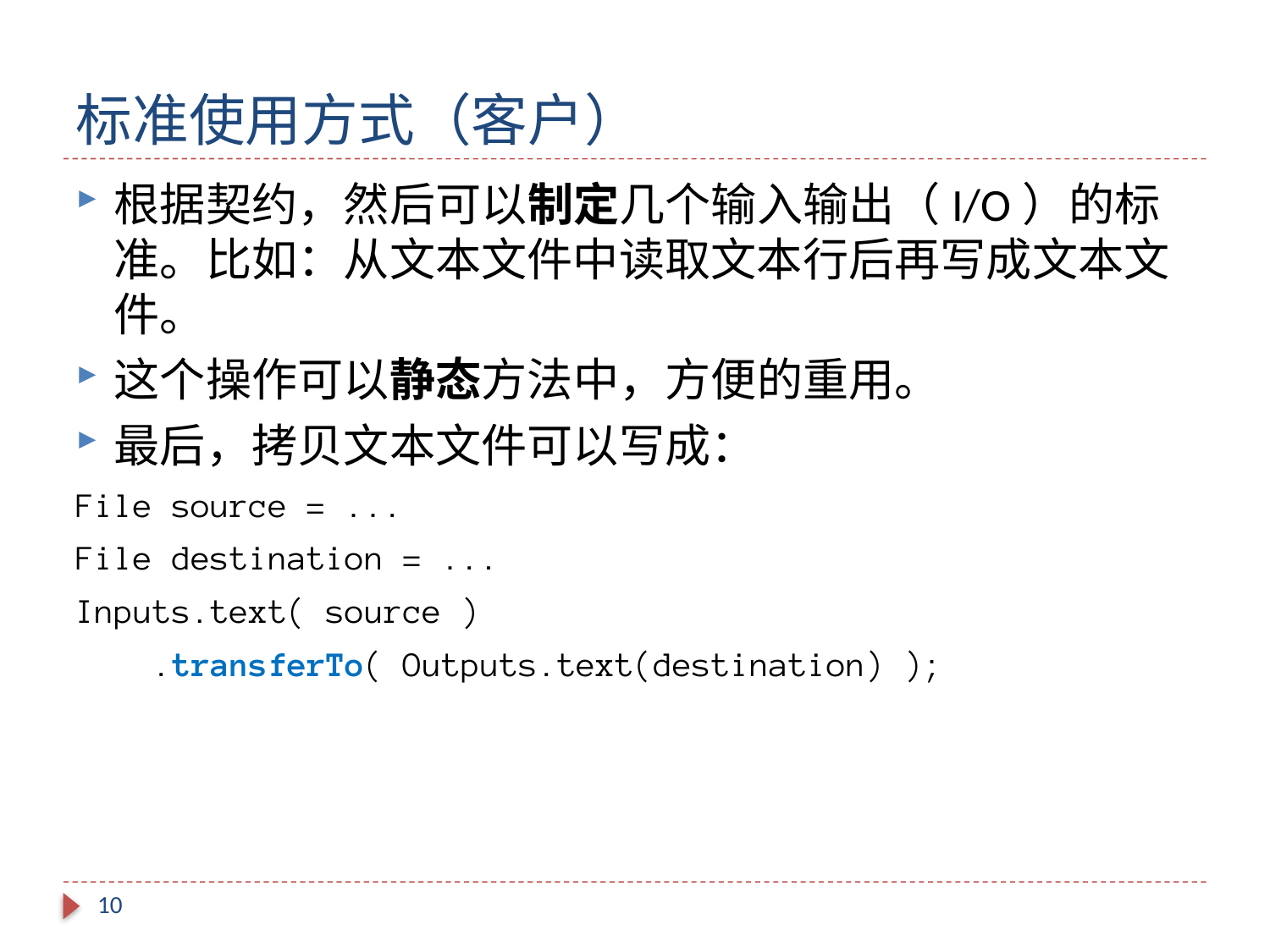

# 标准使用方式（客户）
根据契约，然后可以制定几个输入输出（I/O）的标准。比如：从文本文件中读取文本行后再写成文本文件。
这个操作可以静态方法中，方便的重用。
最后，拷贝文本文件可以写成：
File source = ...
File destination = ...
Inputs.text( source )
    .transferTo( Outputs.text(destination) );

10